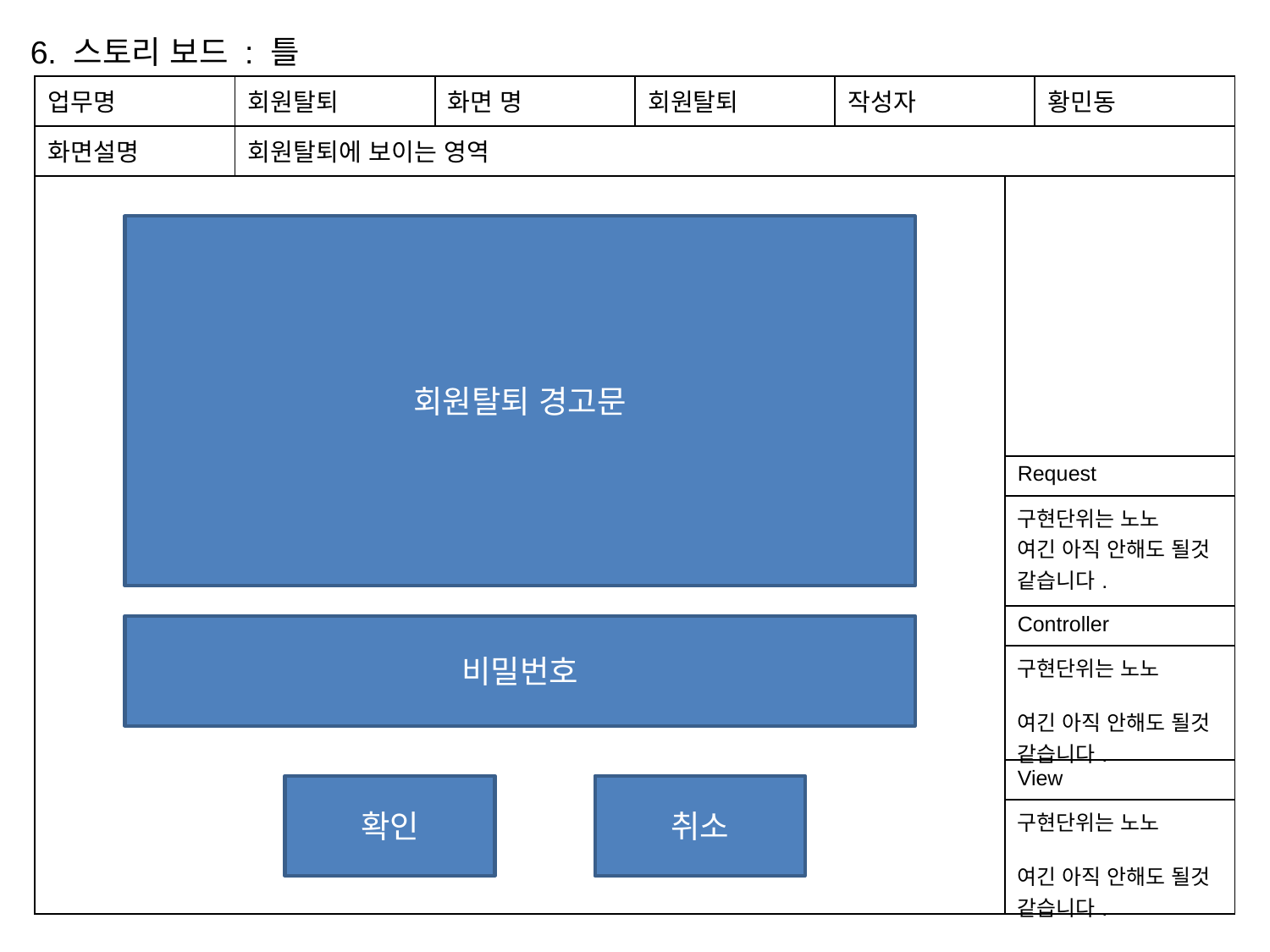

6. 스토리 보드 : 틀

| 업무명 | 회원탈퇴 | 화면 명 | 회원탈퇴 | 작성자 |  | 황민동 |
| --- | --- | --- | --- | --- | --- | --- |
| 화면설명 | 회원탈퇴에 보이는 영역 |  |  |  |  |  |
|  |  |  |  |  |  |  |
|  |  |  |  |  | Request |  |
|  |  |  |  |  | 구현단위는 노노 여긴 아직 안해도 될것 같습니다. |  |
|  |  |  |  |  | Controller |  |
|  |  |  |  |  | 구현단위는 노노 여긴 아직 안해도 될것 같습니다. |  |
|  |  |  |  |  | View |  |
|  |  |  |  |  | 구현단위는 노노 여긴 아직 안해도 될것 같습니다. |  |
회원탈퇴 경고문
비밀번호
확인
취소